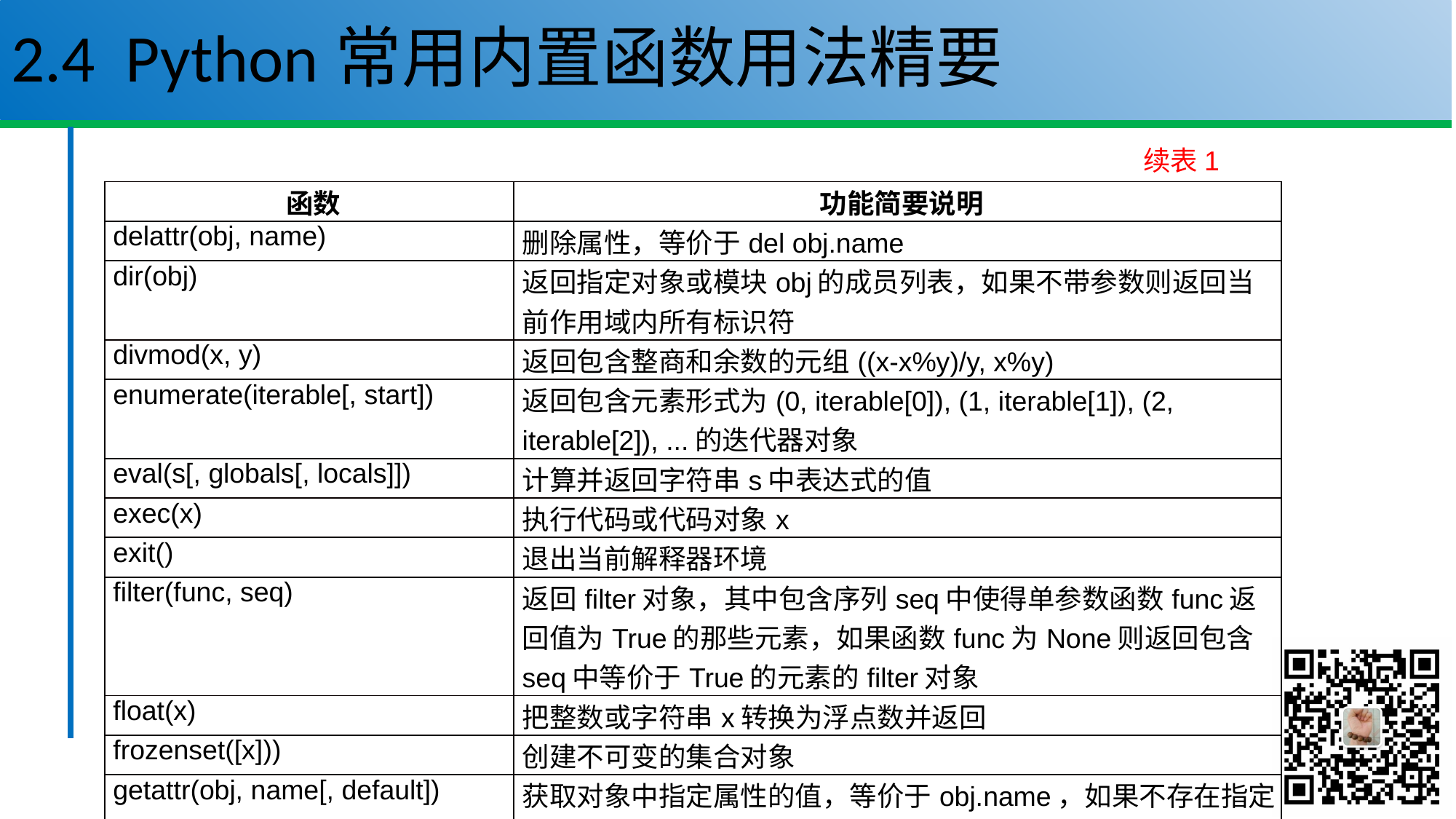

# 2.4  Python常用内置函数用法精要
续表1
| 函数 | 功能简要说明 |
| --- | --- |
| delattr(obj, name) | 删除属性，等价于del obj.name |
| dir(obj) | 返回指定对象或模块obj的成员列表，如果不带参数则返回当前作用域内所有标识符 |
| divmod(x, y) | 返回包含整商和余数的元组((x-x%y)/y, x%y) |
| enumerate(iterable[, start]) | 返回包含元素形式为(0, iterable[0]), (1, iterable[1]), (2, iterable[2]), ...的迭代器对象 |
| eval(s[, globals[, locals]]) | 计算并返回字符串s中表达式的值 |
| exec(x) | 执行代码或代码对象x |
| exit() | 退出当前解释器环境 |
| filter(func, seq) | 返回filter对象，其中包含序列seq中使得单参数函数func返回值为True的那些元素，如果函数func为None则返回包含seq中等价于True的元素的filter对象 |
| float(x) | 把整数或字符串x转换为浮点数并返回 |
| frozenset([x])) | 创建不可变的集合对象 |
| getattr(obj, name[, default]) | 获取对象中指定属性的值，等价于obj.name，如果不存在指定属性则返回default的值，如果要访问的属性不存在并且没有指定default则抛出异常 |
47